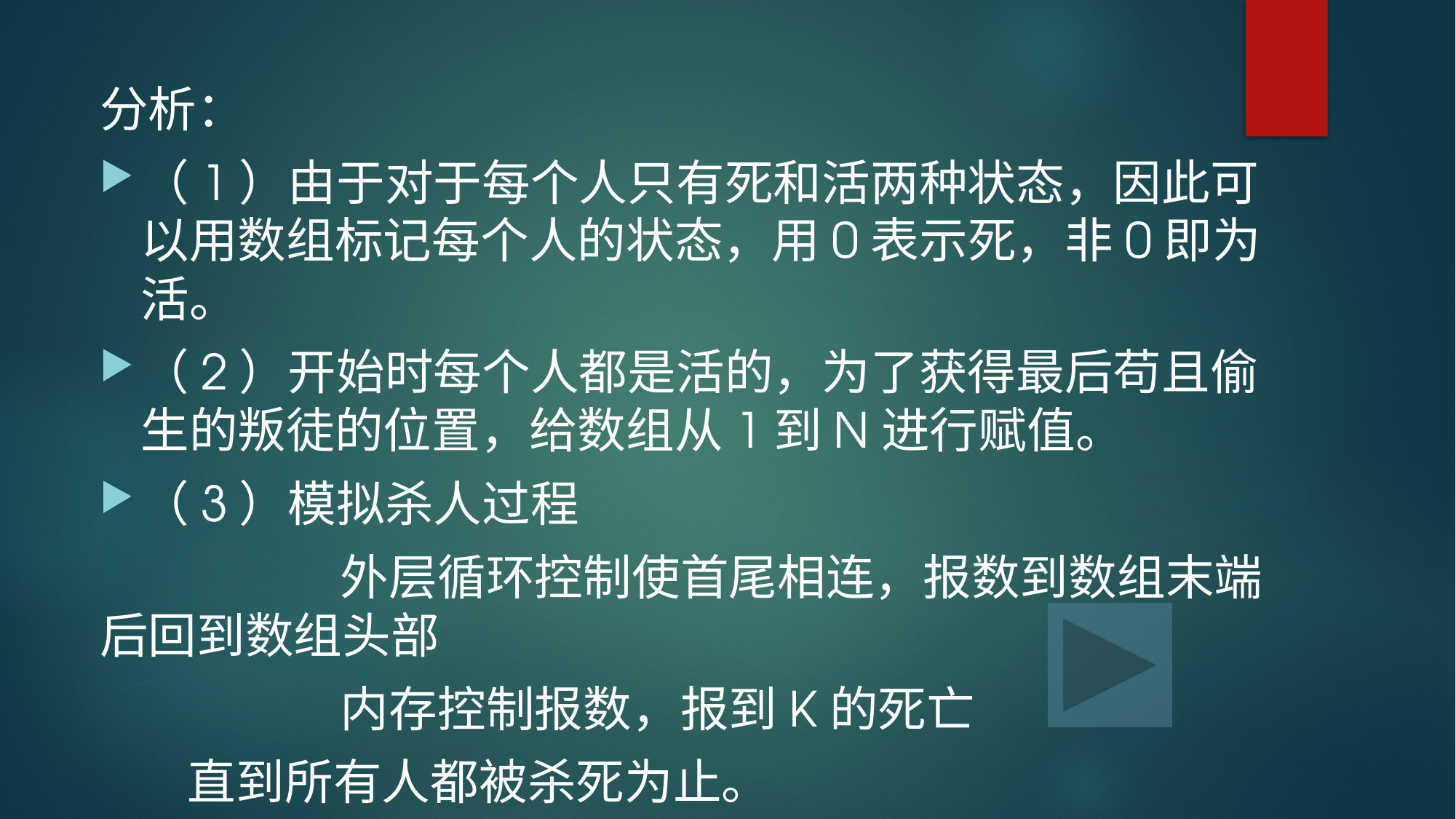

分析：
（1）由于对于每个人只有死和活两种状态，因此可以用数组标记每个人的状态，用0表示死，非0即为活。
（2）开始时每个人都是活的，为了获得最后苟且偷生的叛徒的位置，给数组从1到N进行赋值。
（3）模拟杀人过程
  		 外层循环控制使首尾相连，报数到数组末端后回到数组头部
		 内存控制报数，报到K的死亡
       直到所有人都被杀死为止。